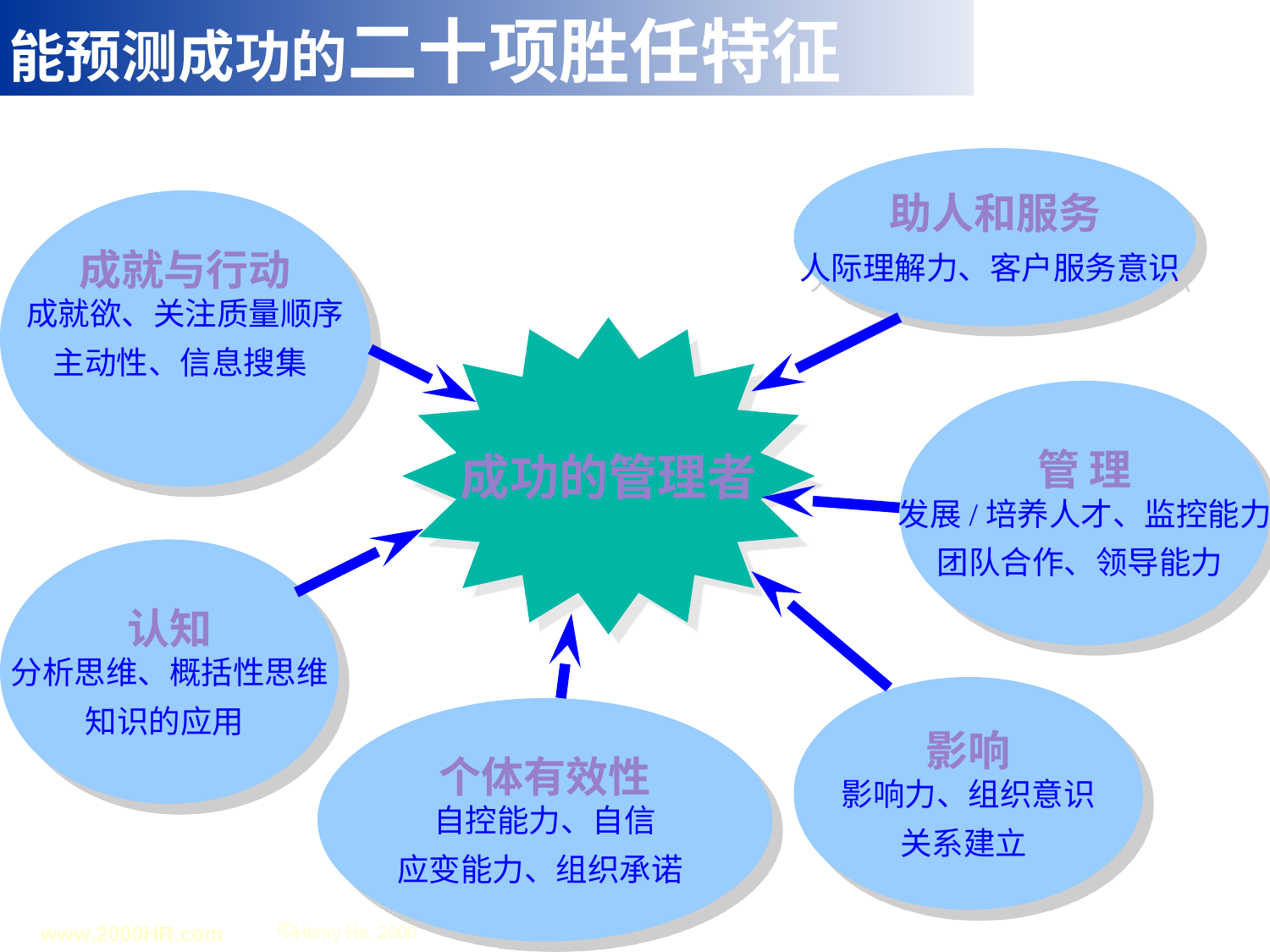

能预测成功的二十项胜任特征
助人和服务
人际理解力、客户服务意识
成就与行动
成就欲、关注质量顺序
主动性、信息搜集

成功的管理者

管 理
发展/培养人才、监控能力
团队合作、领导能力

认知
分析思维、概括性思维
知识的应用

影响
影响力、组织意识
关系建立
个体有效性
自控能力、自信
应变能力、组织承诺